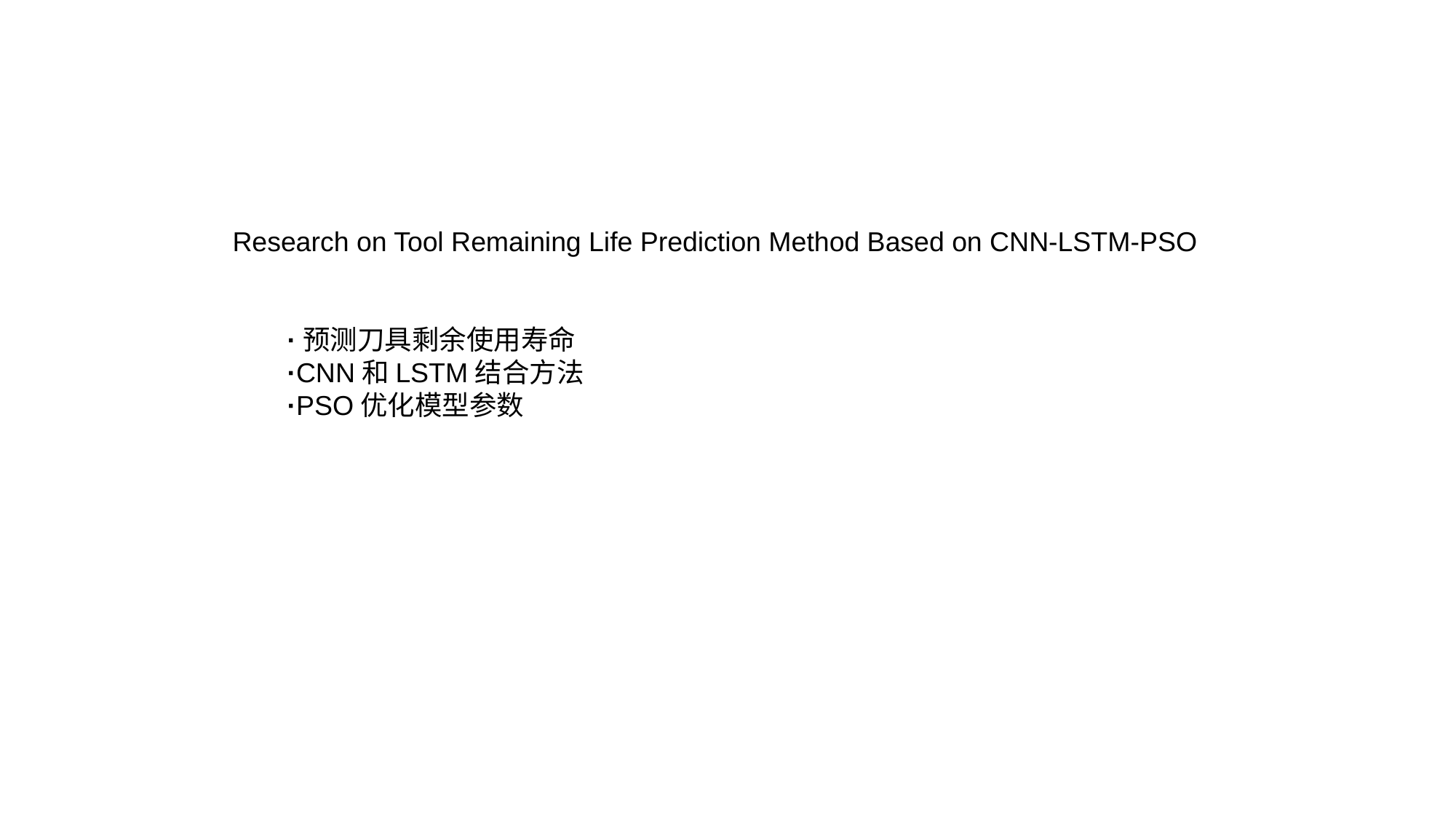

Research on Tool Remaining Life Prediction Method Based on CNN-LSTM-PSO

·预测刀具剩余使用寿命
·CNN和LSTM结合方法
·PSO优化模型参数